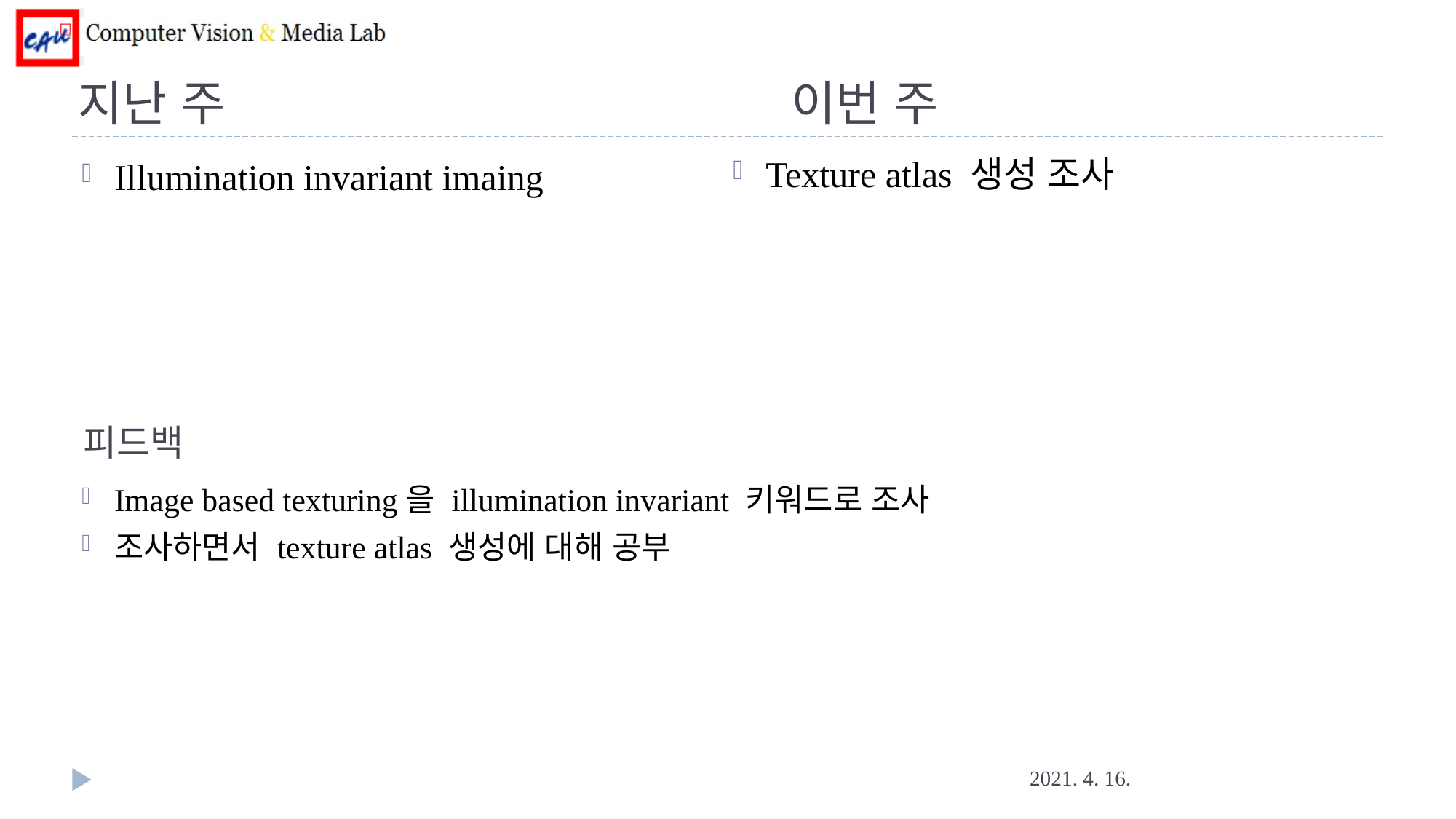

# 지난 주                                          이번 주
Texture atlas 생성 조사
Illumination invariant imaing
피드백
Image based texturing을 illumination invariant 키워드로 조사
조사하면서 texture atlas 생성에 대해 공부
2
2021. 4. 16.